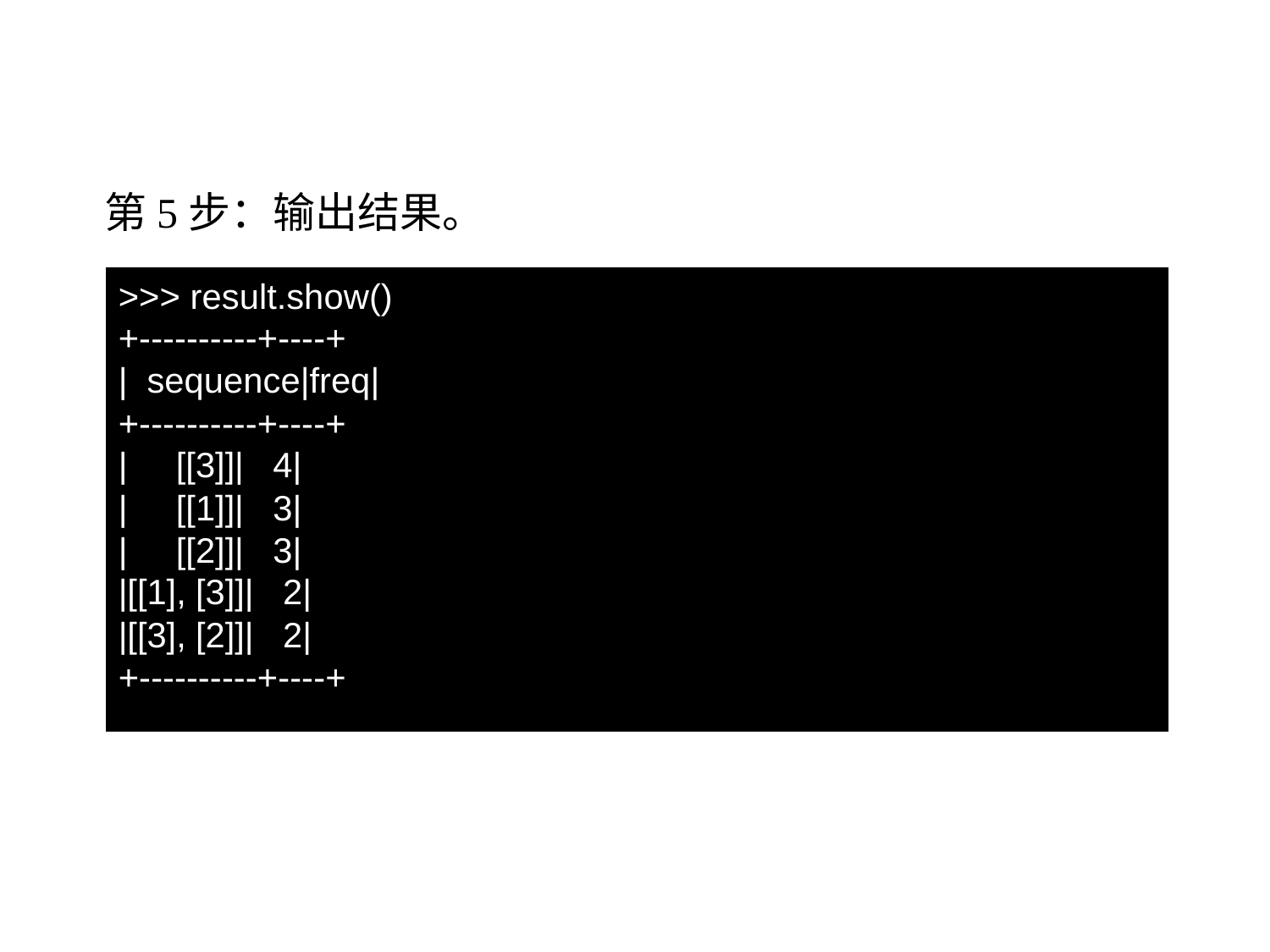

9.9.3 PrefixSpan 算法
第5步：输出结果。
>>> result.show()
+----------+----+
|  sequence|freq|
+----------+----+
|     [[3]]|   4|
|     [[1]]|   3|
|     [[2]]|   3|
|[[1], [3]]|   2|
|[[3], [2]]|   2|
+----------+----+